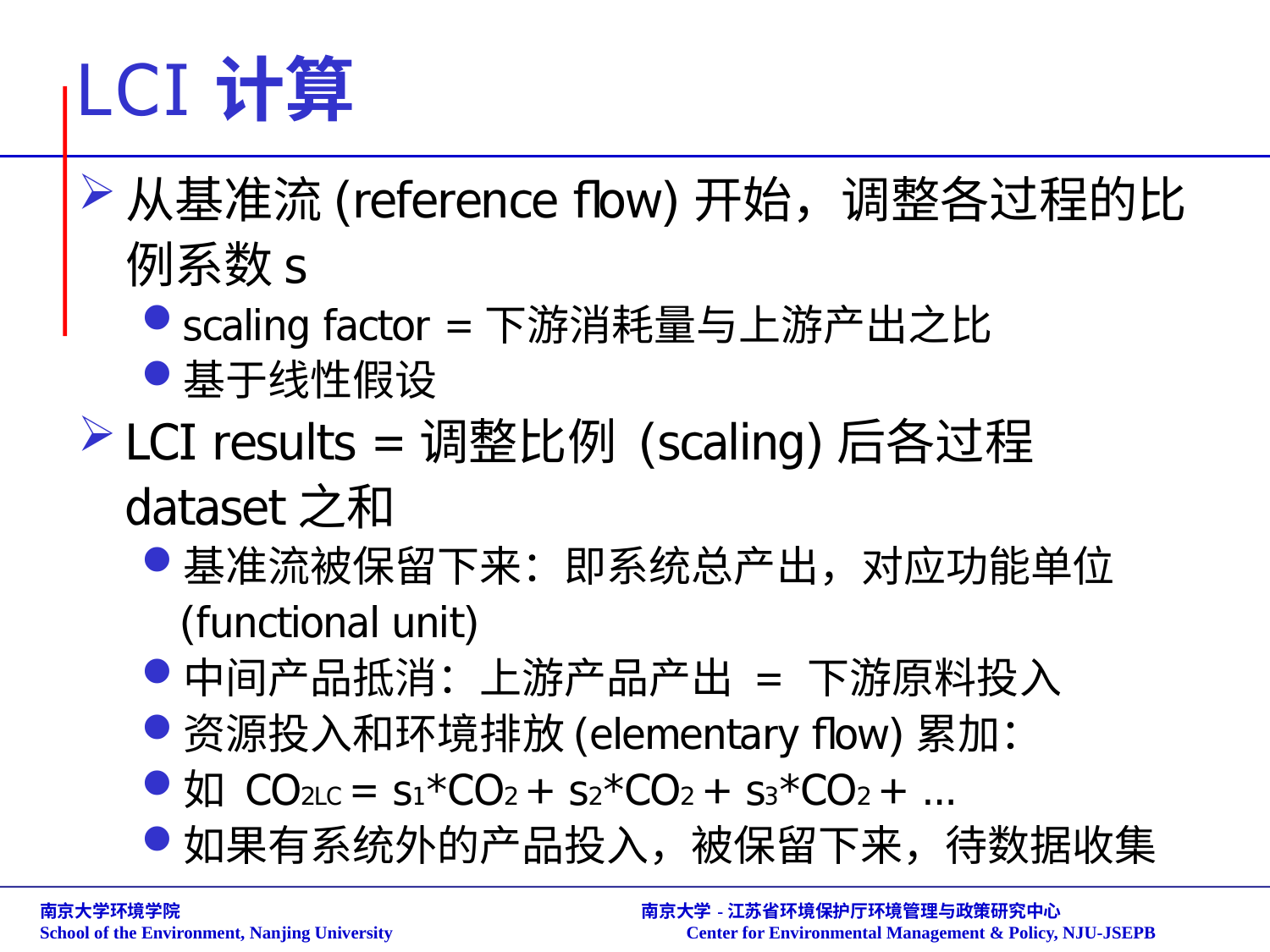

# LCI计算
从基准流(reference flow)开始，调整各过程的比例系数s
scaling factor =下游消耗量与上游产出之比
基于线性假设
LCI results =调整比例 (scaling)后各过程dataset之和
基准流被保留下来：即系统总产出，对应功能单位(functional unit)
中间产品抵消：上游产品产出 = 下游原料投入
资源投入和环境排放(elementary flow)累加：
如 CO2LC = s1*CO2 + s2*CO2 + s3*CO2 + …
如果有系统外的产品投入，被保留下来，待数据收集